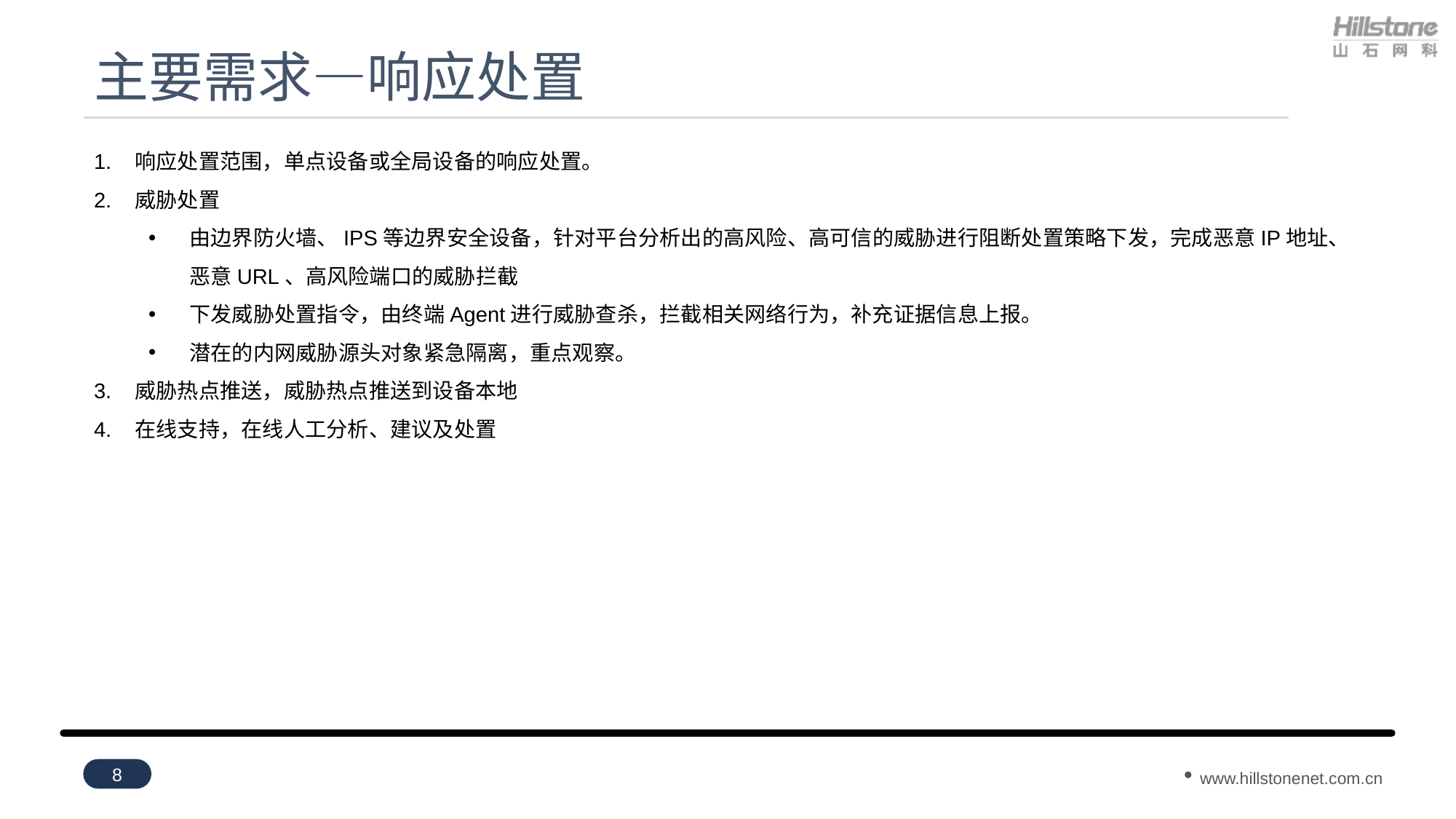

# 主要需求—响应处置
响应处置范围，单点设备或全局设备的响应处置。
威胁处置
由边界防火墙、IPS等边界安全设备，针对平台分析出的高风险、高可信的威胁进行阻断处置策略下发，完成恶意IP地址、恶意URL、高风险端口的威胁拦截
下发威胁处置指令，由终端Agent进行威胁查杀，拦截相关网络行为，补充证据信息上报。
潜在的内网威胁源头对象紧急隔离，重点观察。
威胁热点推送，威胁热点推送到设备本地
在线支持，在线人工分析、建议及处置
8